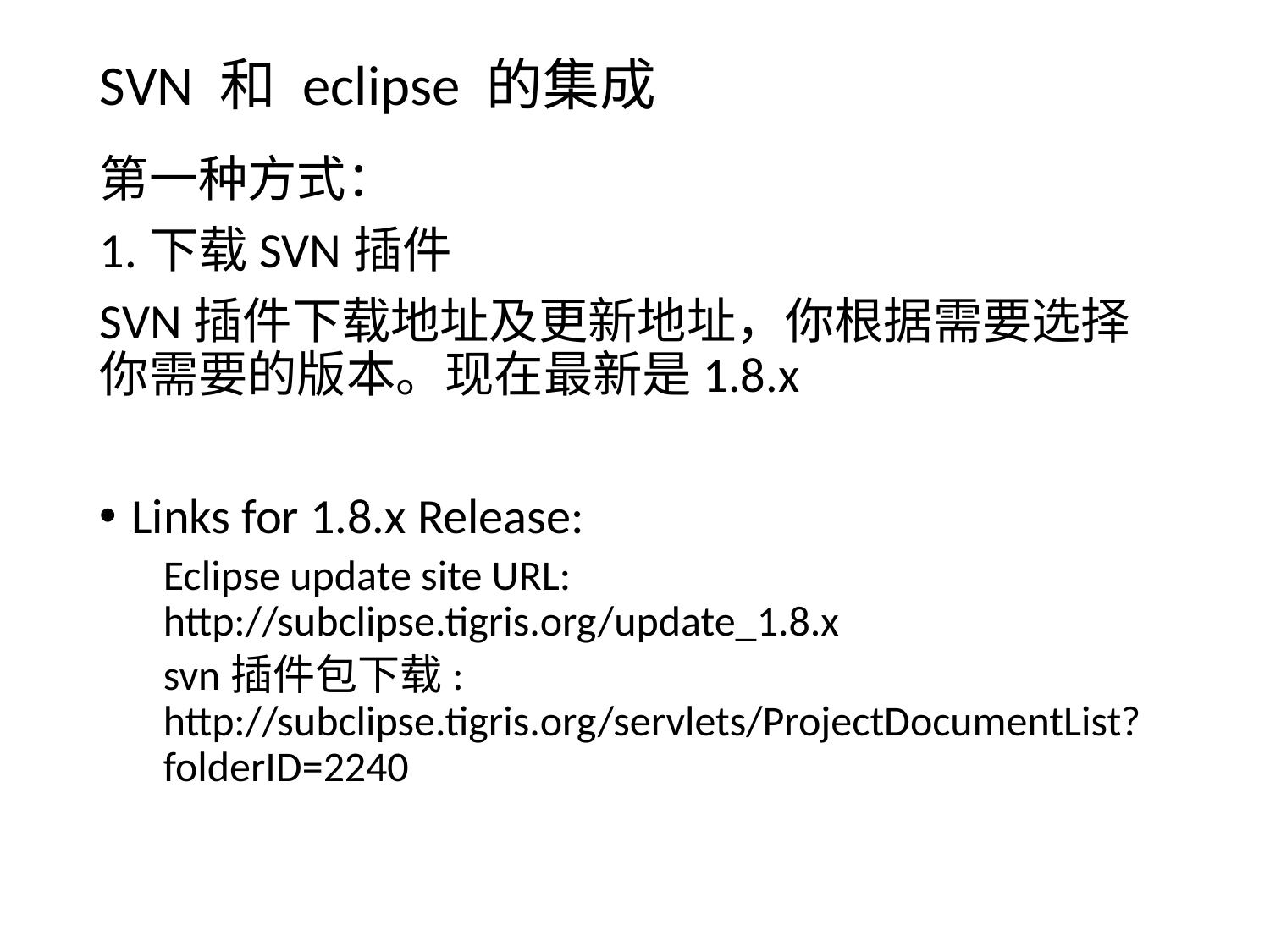

# SVN 和 eclipse 的集成
第一种方式：
1.下载SVN插件
SVN插件下载地址及更新地址，你根据需要选择你需要的版本。现在最新是1.8.x

Links for 1.8.x Release:
Eclipse update site URL: http://subclipse.tigris.org/update_1.8.x
svn插件包下载: http://subclipse.tigris.org/servlets/ProjectDocumentList?folderID=2240